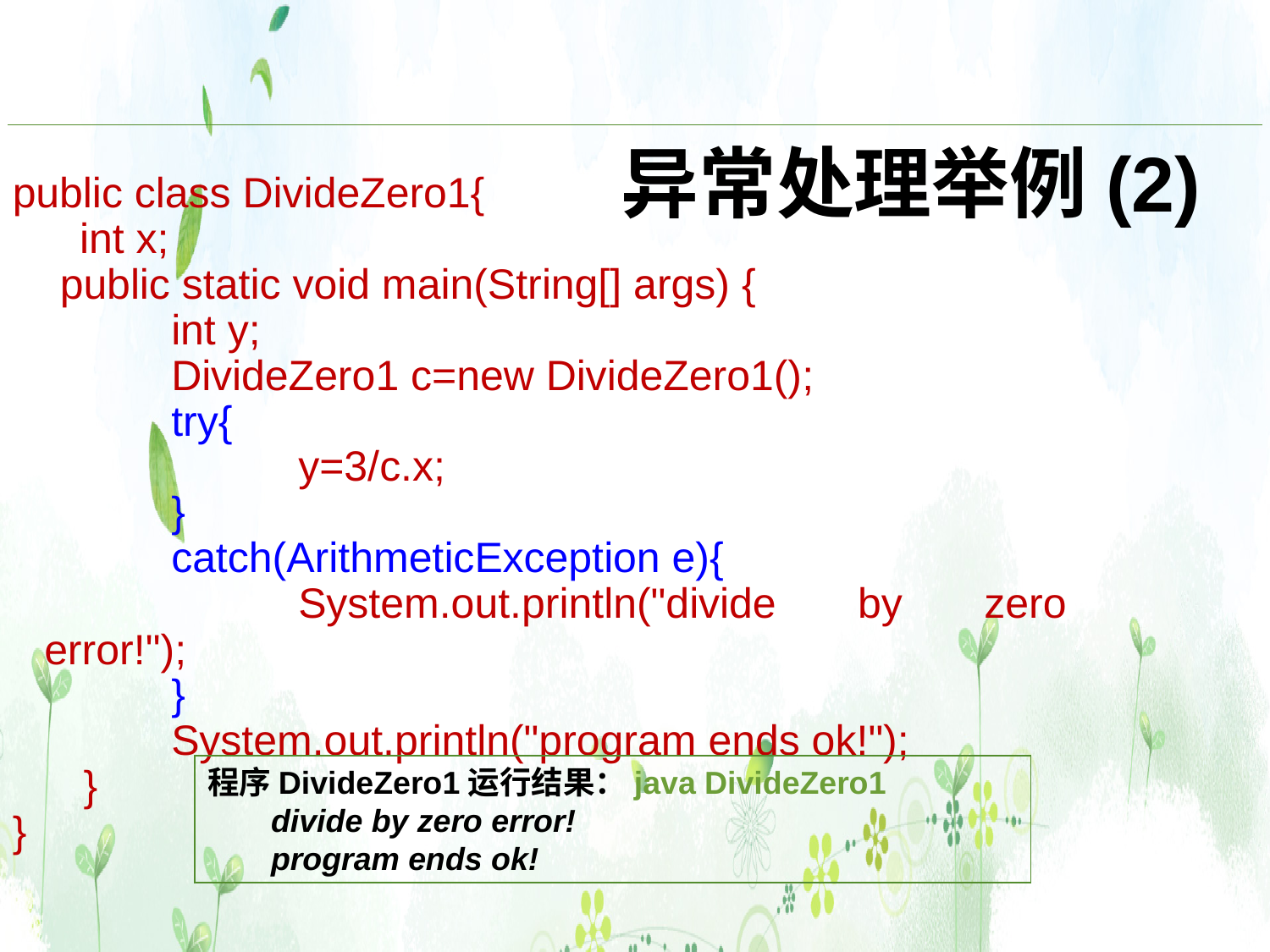

# 异常处理举例(2)
public class DivideZero1{
	   int x;
    public static void main(String[] args) {
		int y;
		DivideZero1 c=new DivideZero1();
		try{
			y=3/c.x;
		}
		catch(ArithmeticException e){
			System.out.println("divide by zero error!");
		}
		System.out.println("program ends ok!");
      }
}
程序DivideZero1运行结果：java DivideZero1
divide by zero error!
program ends ok!